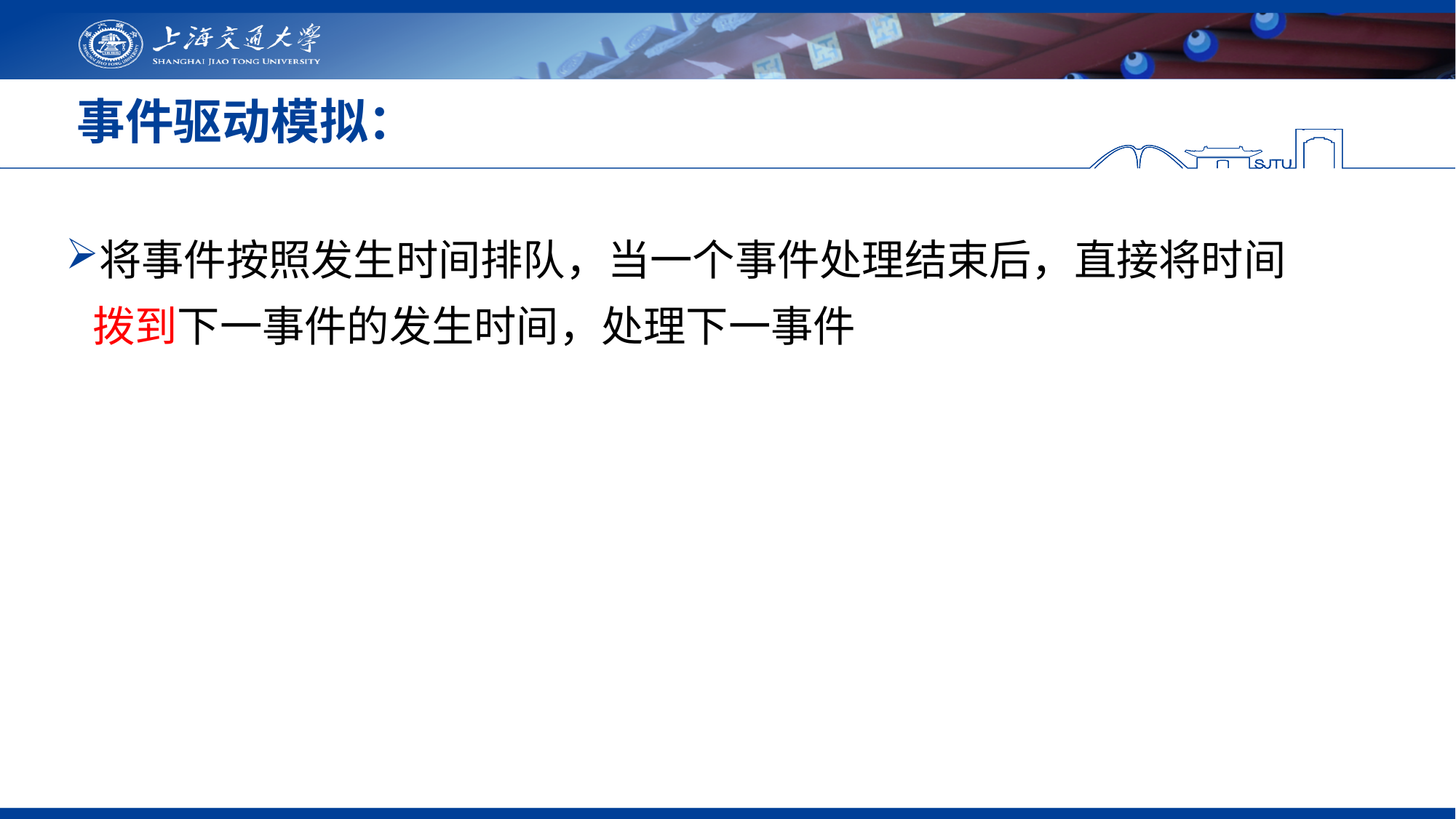

# 事件驱动模拟：
将事件按照发生时间排队，当一个事件处理结束后，直接将时间拨到下一事件的发生时间，处理下一事件